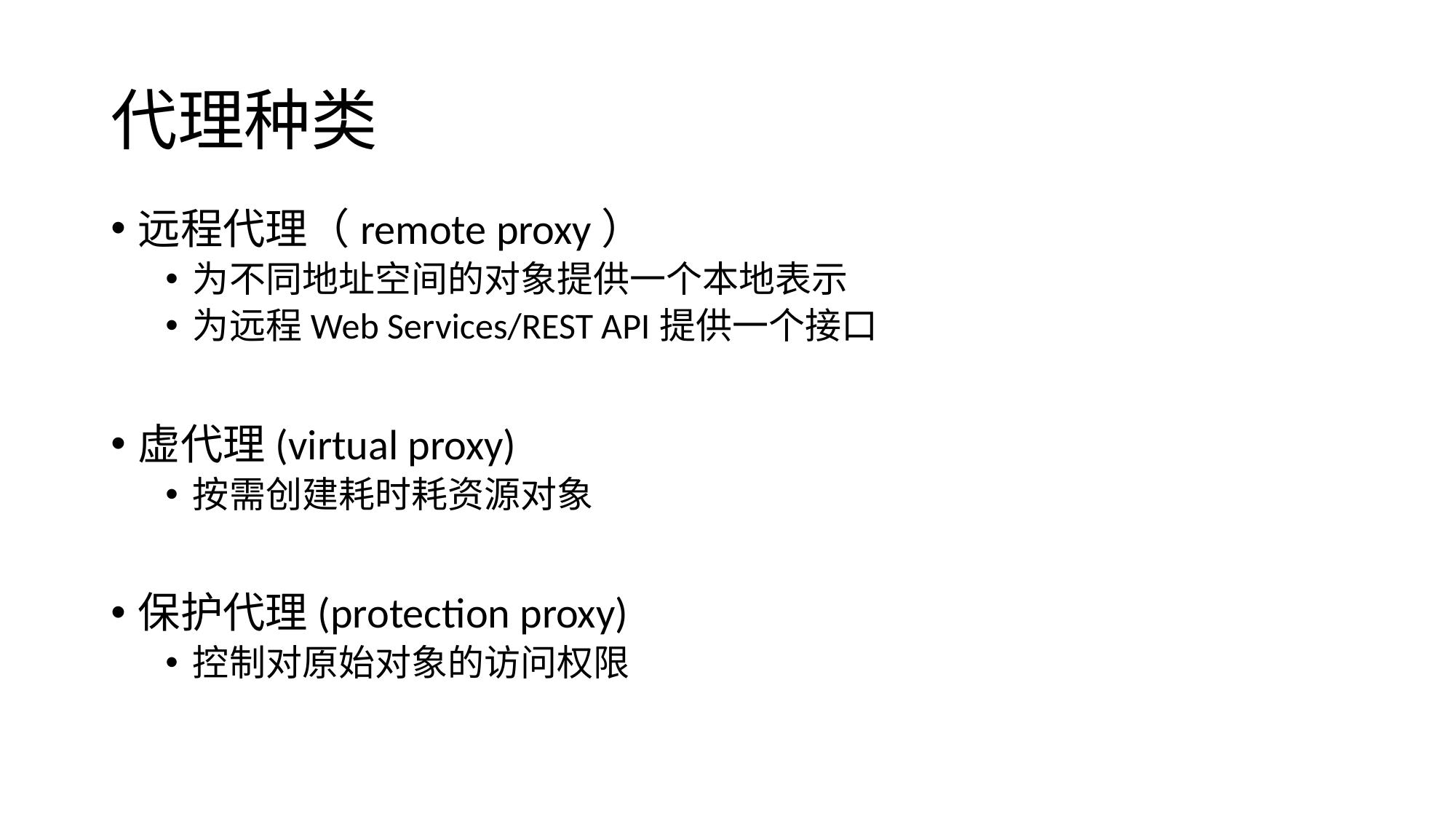

# 代理种类
远程代理（remote proxy）
为不同地址空间的对象提供一个本地表示
为远程Web Services/REST API提供一个接口

虚代理(virtual proxy)
按需创建耗时耗资源对象

保护代理(protection proxy)
控制对原始对象的访问权限